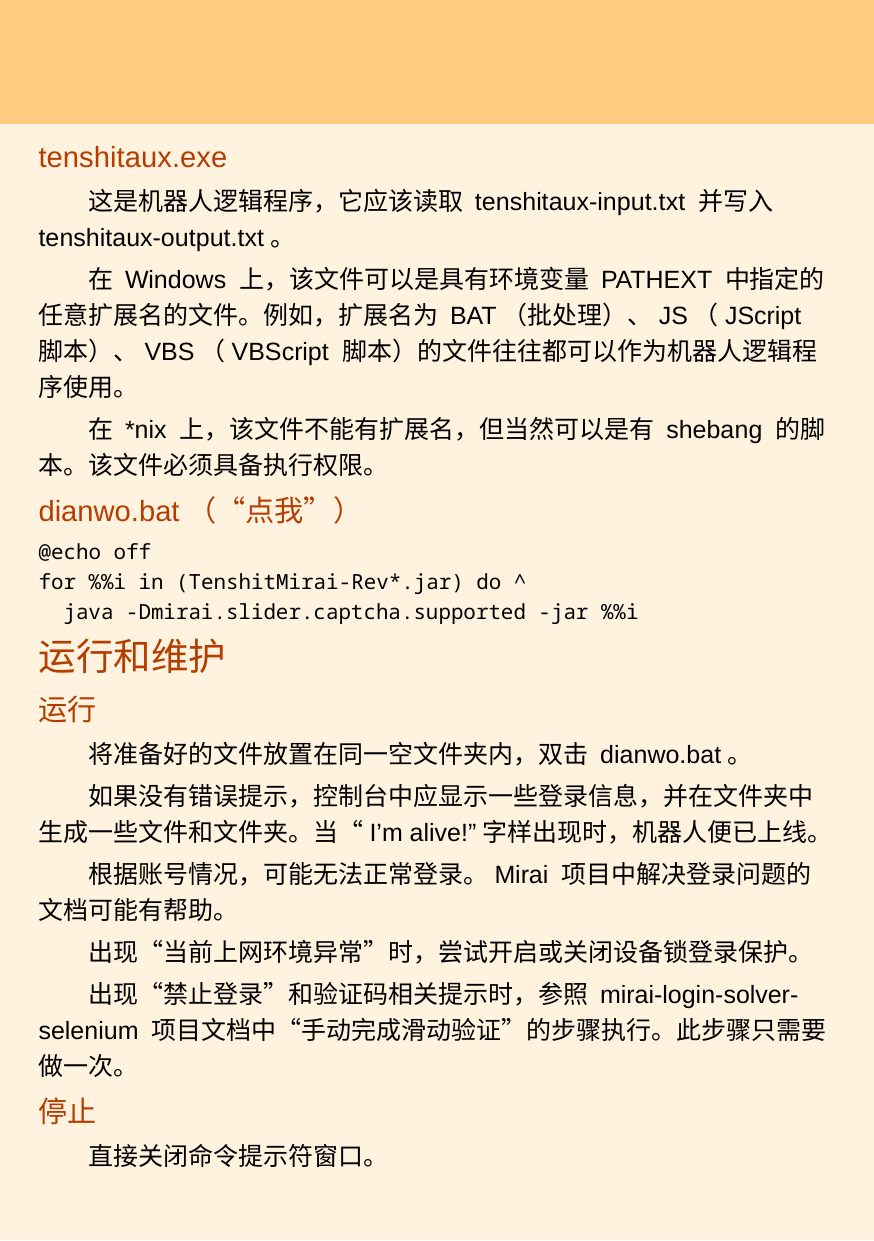

#
tenshitaux.exe
这是机器人逻辑程序，它应该读取 tenshitaux-input.txt 并写入 tenshitaux-output.txt。
在 Windows 上，该文件可以是具有环境变量 PATHEXT 中指定的任意扩展名的文件。例如，扩展名为 BAT（批处理）、JS（JScript 脚本）、VBS（VBScript 脚本）的文件往往都可以作为机器人逻辑程序使用。
在 *nix 上，该文件不能有扩展名，但当然可以是有 shebang 的脚本。该文件必须具备执行权限。
dianwo.bat（“点我”）
@echo off
for %%i in (TenshitMirai-Rev*.jar) do ^
java -Dmirai.slider.captcha.supported -jar %%i
运行和维护
运行
将准备好的文件放置在同一空文件夹内，双击 dianwo.bat。
如果没有错误提示，控制台中应显示一些登录信息，并在文件夹中生成一些文件和文件夹。当“I’m alive!”字样出现时，机器人便已上线。
根据账号情况，可能无法正常登录。Mirai 项目中解决登录问题的文档可能有帮助。
出现“当前上网环境异常”时，尝试开启或关闭设备锁登录保护。
出现“禁止登录”和验证码相关提示时，参照 mirai-login-solver-selenium 项目文档中“手动完成滑动验证”的步骤执行。此步骤只需要做一次。
停止
直接关闭命令提示符窗口。